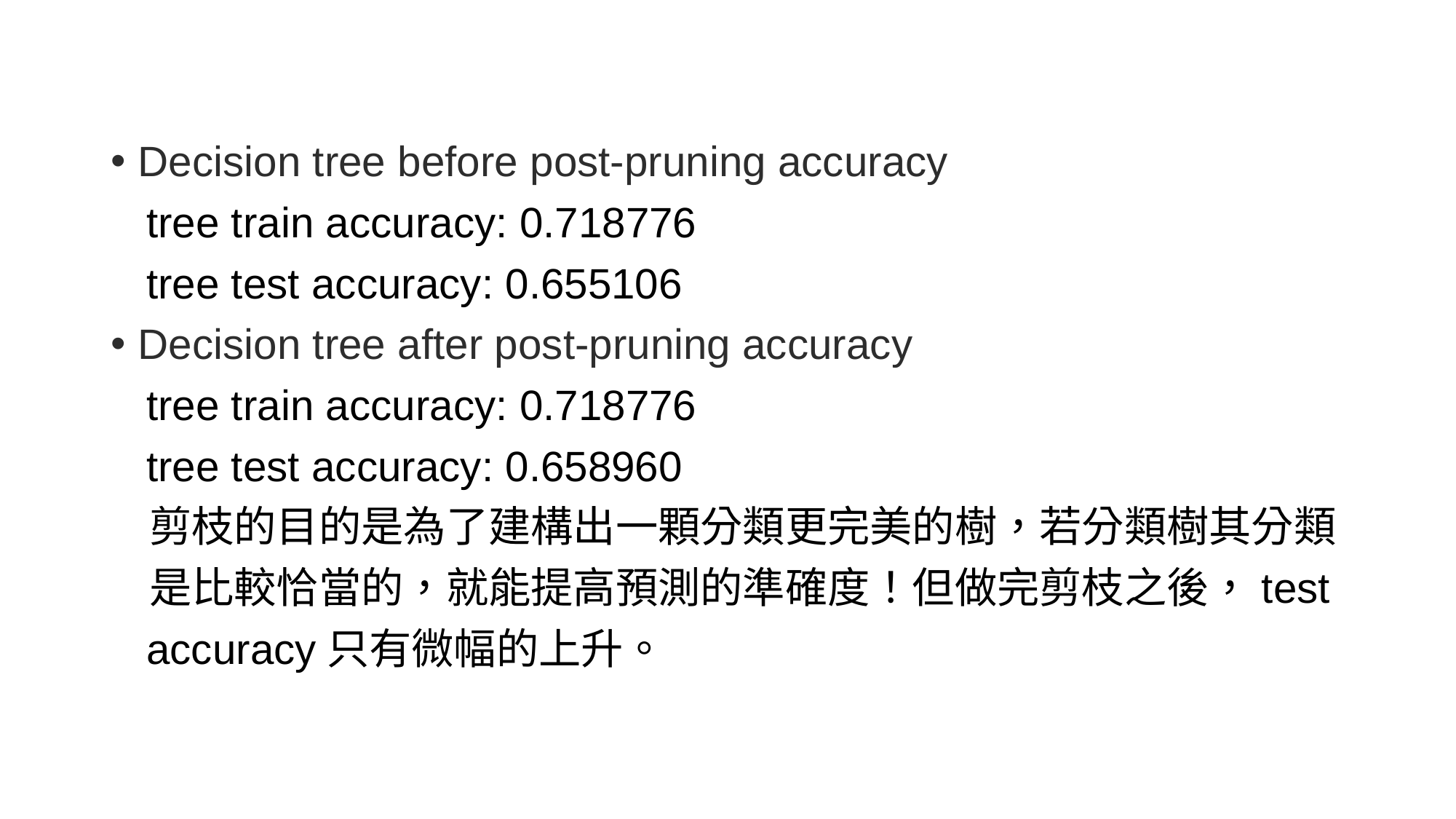

Decision tree before post-pruning accuracy
   tree train accuracy: 0.718776
   tree test accuracy: 0.655106
Decision tree after post-pruning accuracy
   tree train accuracy: 0.718776
   tree test accuracy: 0.658960
   剪枝的目的是為了建構出一顆分類更完美的樹，若分類樹其分類
   是比較恰當的，就能提高預測的準確度！但做完剪枝之後，test
   accuracy只有微幅的上升。